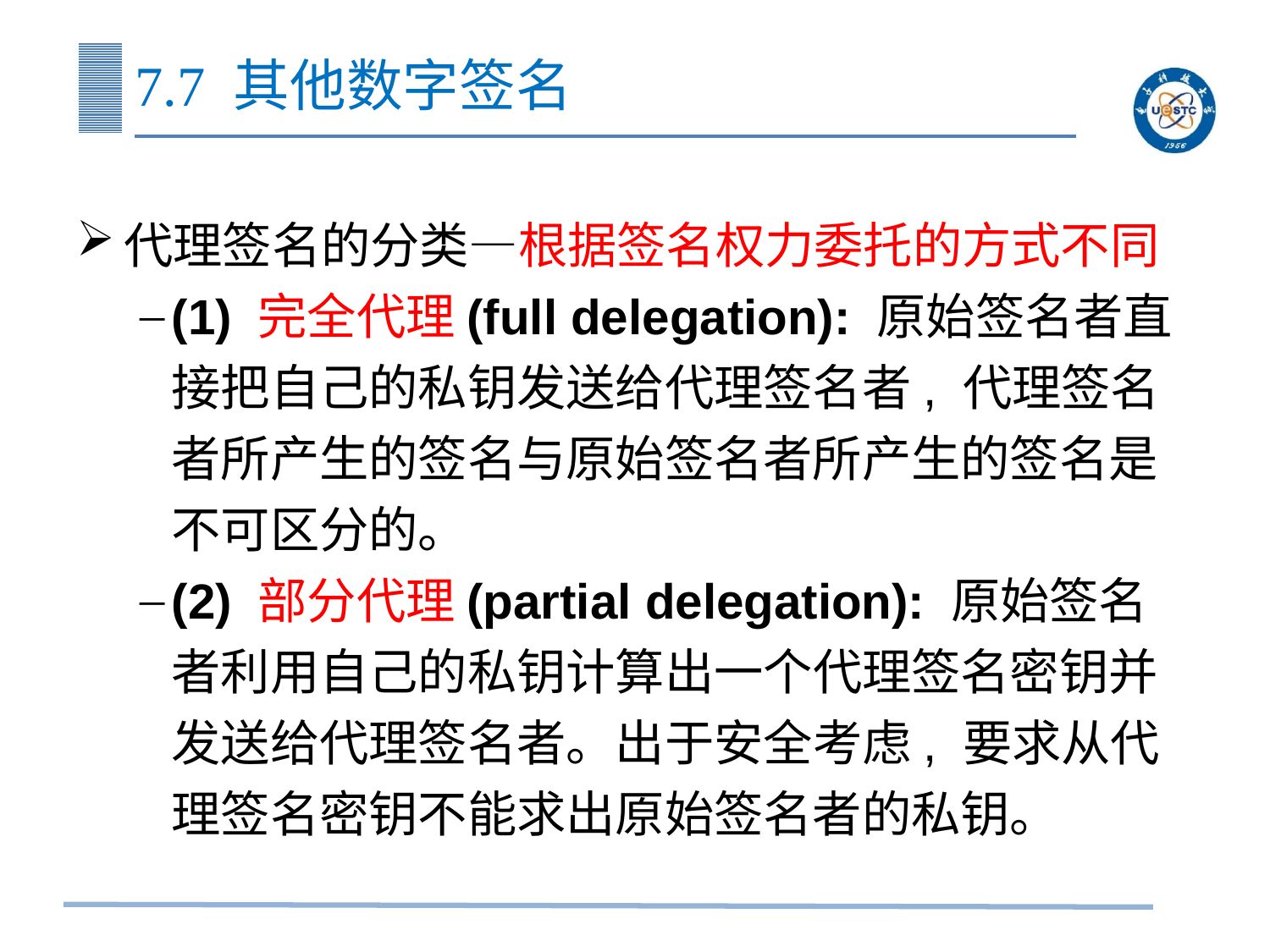

# 7.7 其他数字签名
代理签名的分类—根据签名权力委托的方式不同
(1) 完全代理(full delegation): 原始签名者直接把自己的私钥发送给代理签名者, 代理签名者所产生的签名与原始签名者所产生的签名是不可区分的。
(2) 部分代理(partial delegation): 原始签名者利用自己的私钥计算出一个代理签名密钥并发送给代理签名者。出于安全考虑, 要求从代理签名密钥不能求出原始签名者的私钥。